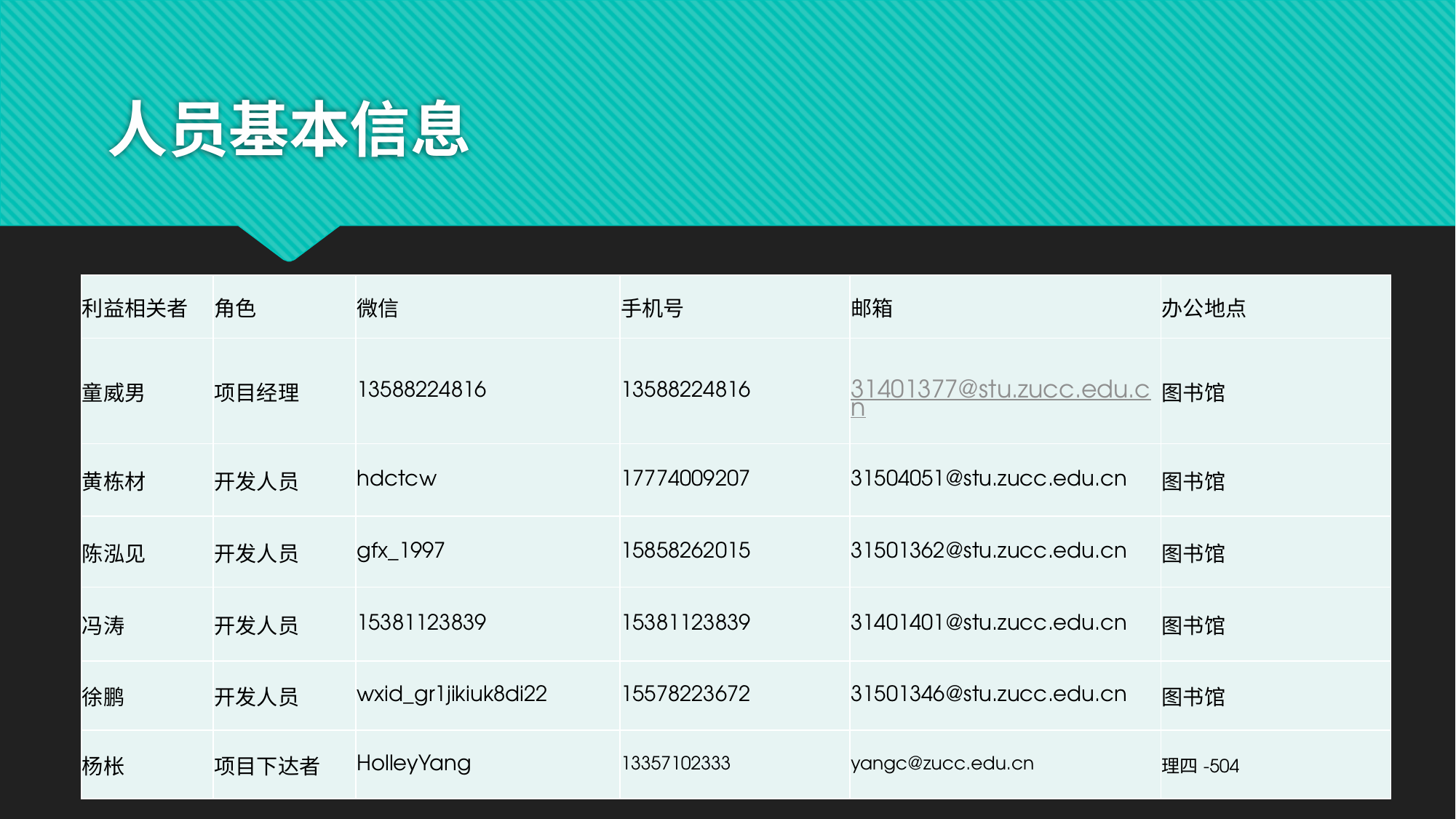

# 人员基本信息
| 利益相关者 | 角色 | 微信 | 手机号 | 邮箱 | 办公地点 |
| --- | --- | --- | --- | --- | --- |
| 童威男 | 项目经理 | 13588224816 | 13588224816 | 31401377@stu.zucc.edu.cn | 图书馆 |
| 黄栋材 | 开发人员 | hdctcw | 17774009207 | 31504051@stu.zucc.edu.cn | 图书馆 |
| 陈泓见 | 开发人员 | gfx\_1997 | 15858262015 | 31501362@stu.zucc.edu.cn | 图书馆 |
| 冯涛 | 开发人员 | 15381123839 | 15381123839 | 31401401@stu.zucc.edu.cn | 图书馆 |
| 徐鹏 | 开发人员 | wxid\_gr1jikiuk8di22 | 15578223672 | 31501346@stu.zucc.edu.cn | 图书馆 |
| 杨枨 | 项目下达者 | HolleyYang | 13357102333 | yangc@zucc.edu.cn | 理四-504 |